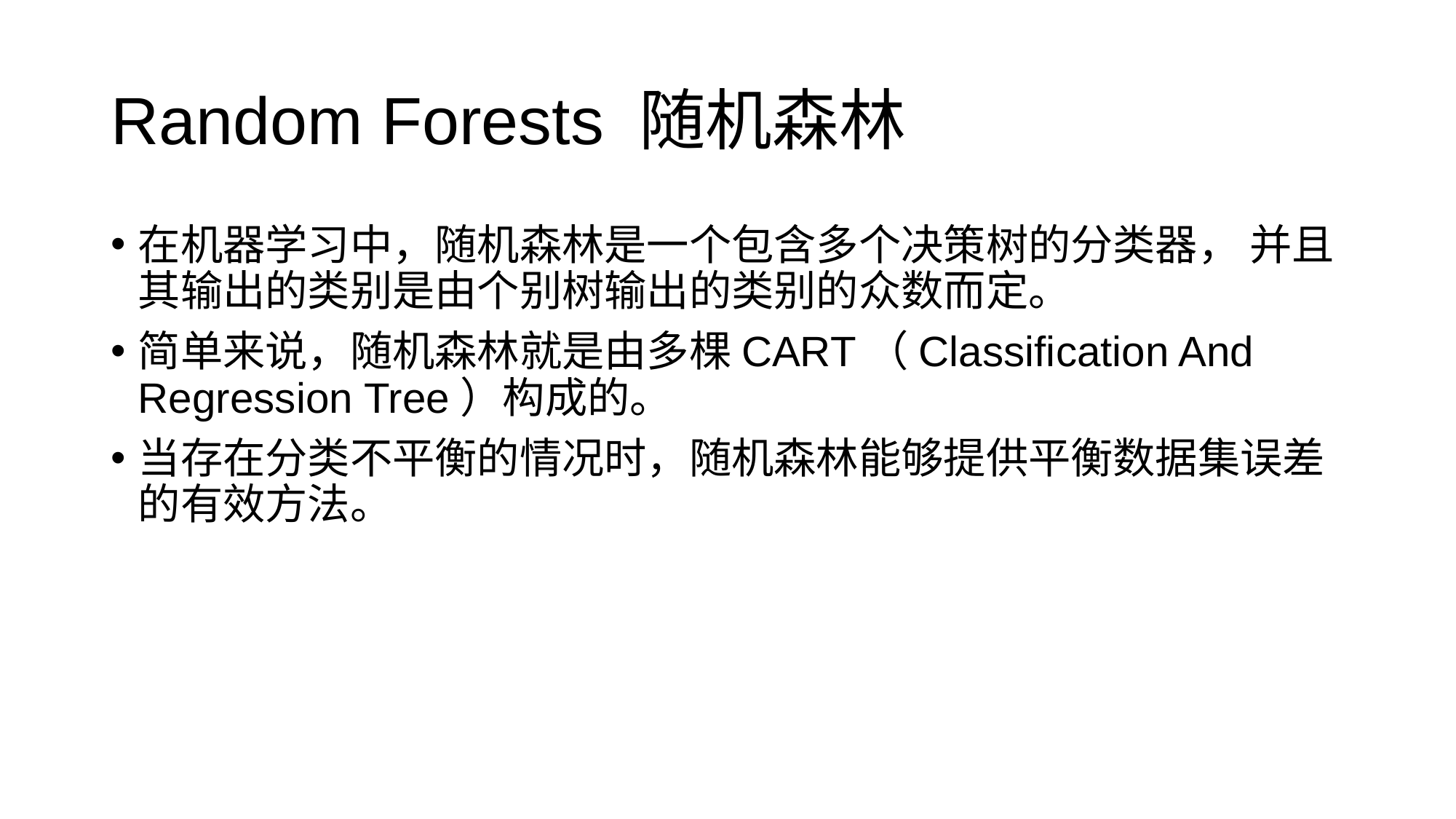

# Random Forests 随机森林
在机器学习中，随机森林是一个包含多个决策树的分类器， 并且其输出的类别是由个别树输出的类别的众数而定。
简单来说，随机森林就是由多棵CART（Classification And Regression Tree）构成的。
当存在分类不平衡的情况时，随机森林能够提供平衡数据集误差的有效方法。